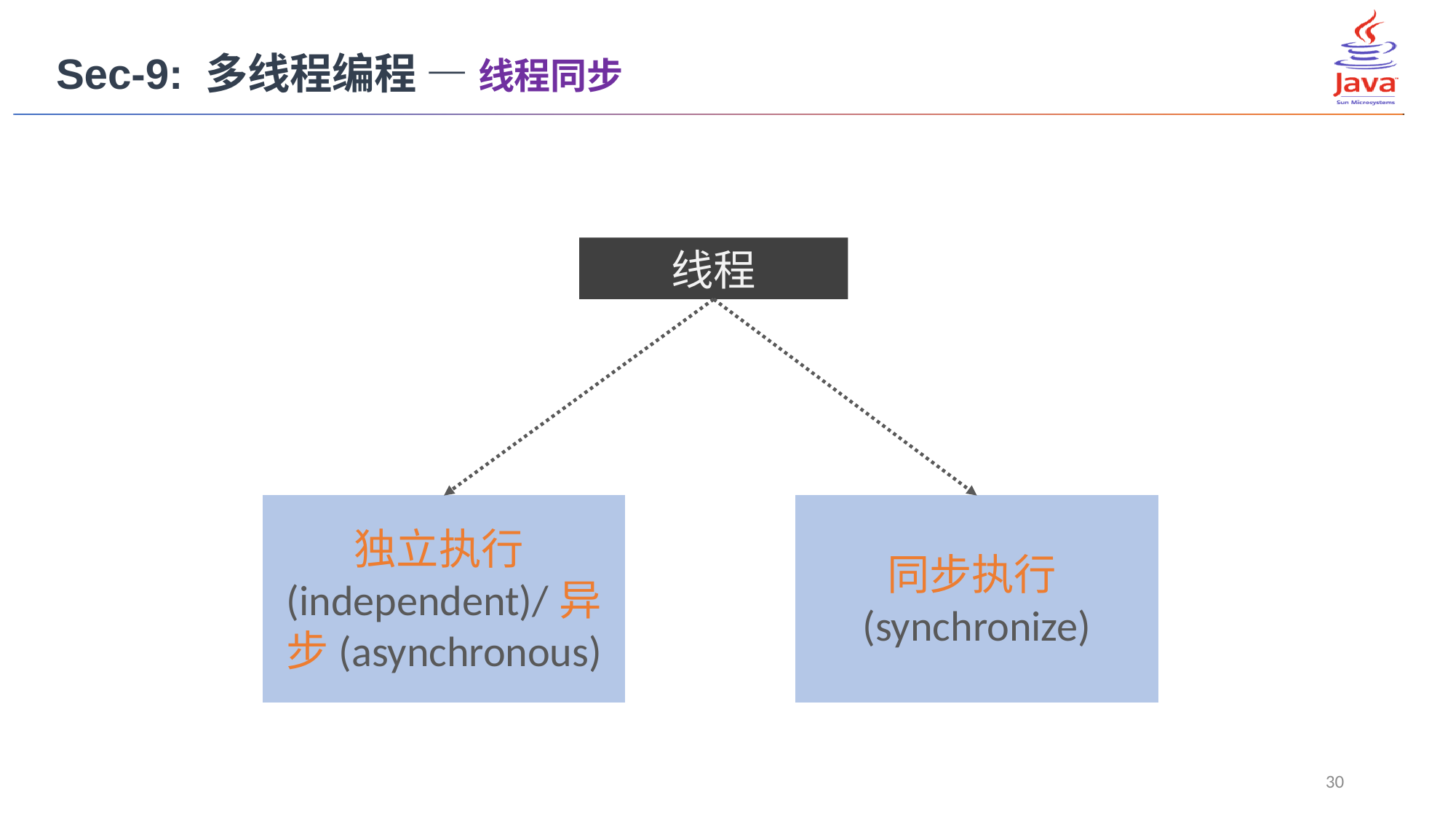

Sec-9: 多线程编程 — 线程同步
线程
独立执行(independent)/异步(asynchronous)
同步执行(synchronize)
30